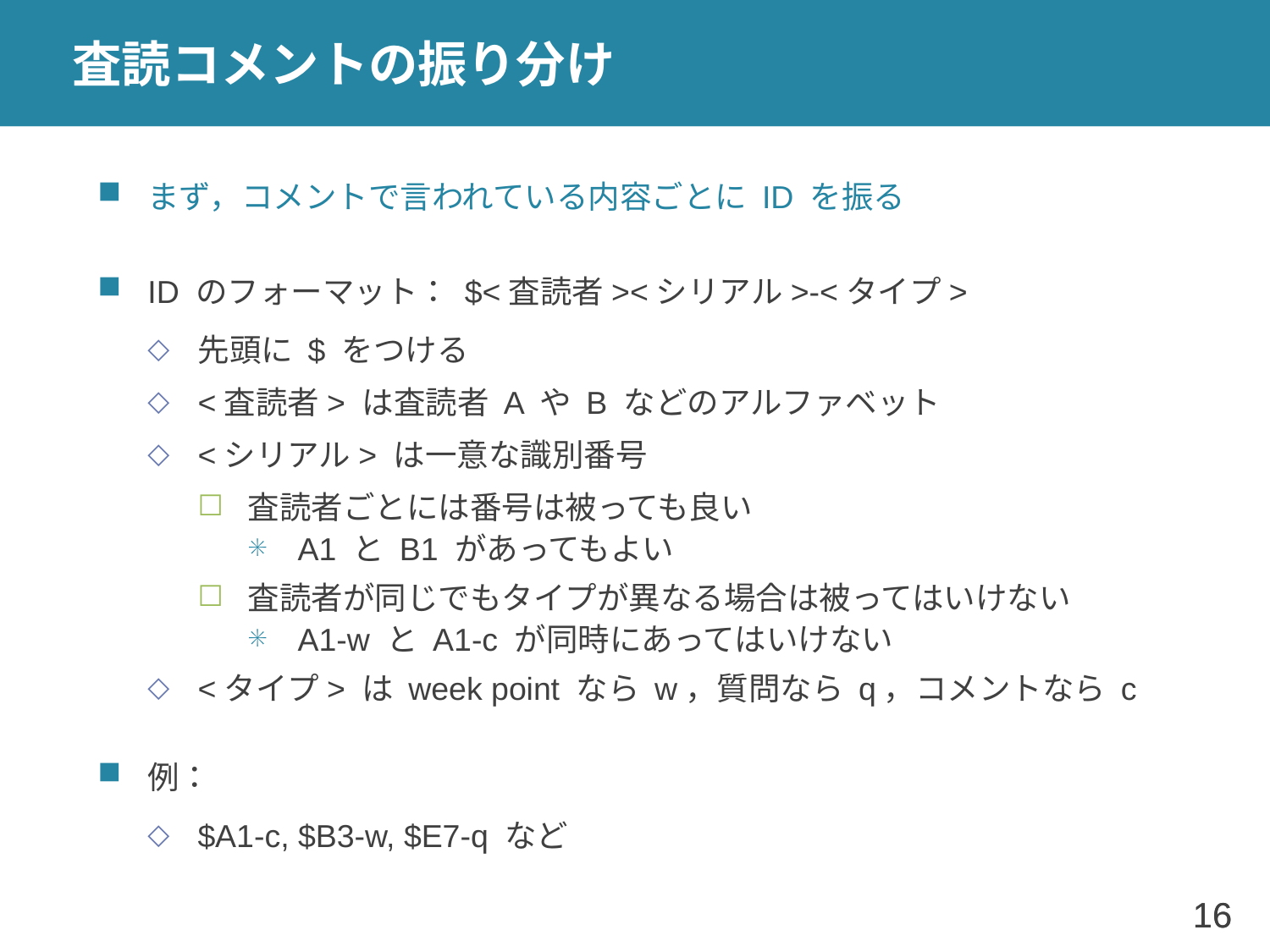

# 査読コメントの振り分け
まず，コメントで言われている内容ごとに ID を振る
ID のフォーマット： $<査読者><シリアル>-<タイプ>
先頭に $ をつける
<査読者> は査読者 A や B などのアルファベット
<シリアル> は一意な識別番号
査読者ごとには番号は被っても良い
A1 と B1 があってもよい
査読者が同じでもタイプが異なる場合は被ってはいけない
A1-w と A1-c が同時にあってはいけない
<タイプ> は week point なら w，質問なら q，コメントなら c
例：
$A1-c, $B3-w, $E7-q など